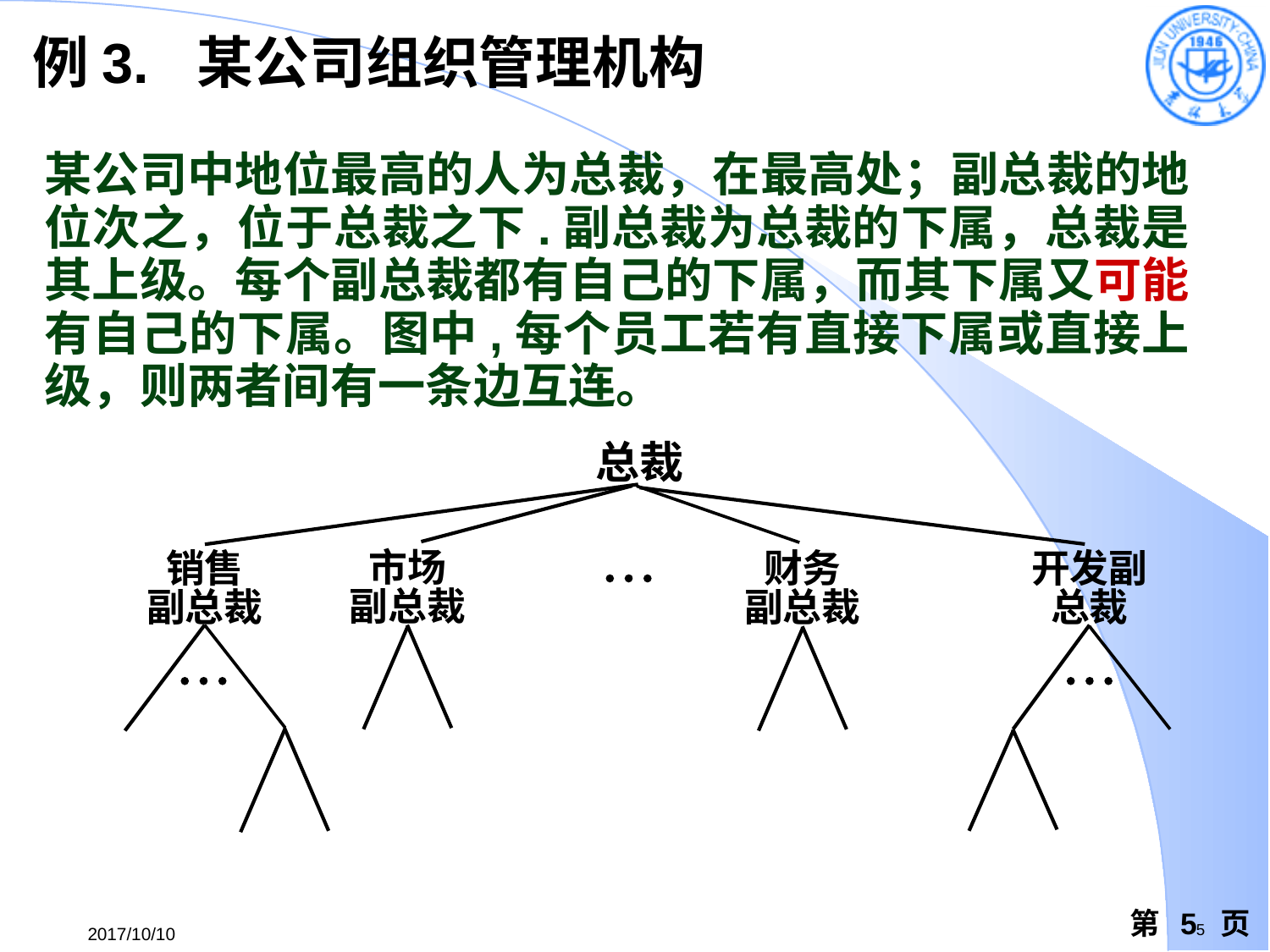

例3. 某公司组织管理机构
某公司中地位最高的人为总裁，在最高处；副总裁的地位次之，位于总裁之下.副总裁为总裁的下属，总裁是其上级。每个副总裁都有自己的下属，而其下属又可能有自己的下属。图中,每个员工若有直接下属或直接上级，则两者间有一条边互连。
总裁
市场
副总裁
销售
副总裁
财务
副总裁
开发副总裁
…
…
…
第  5  页